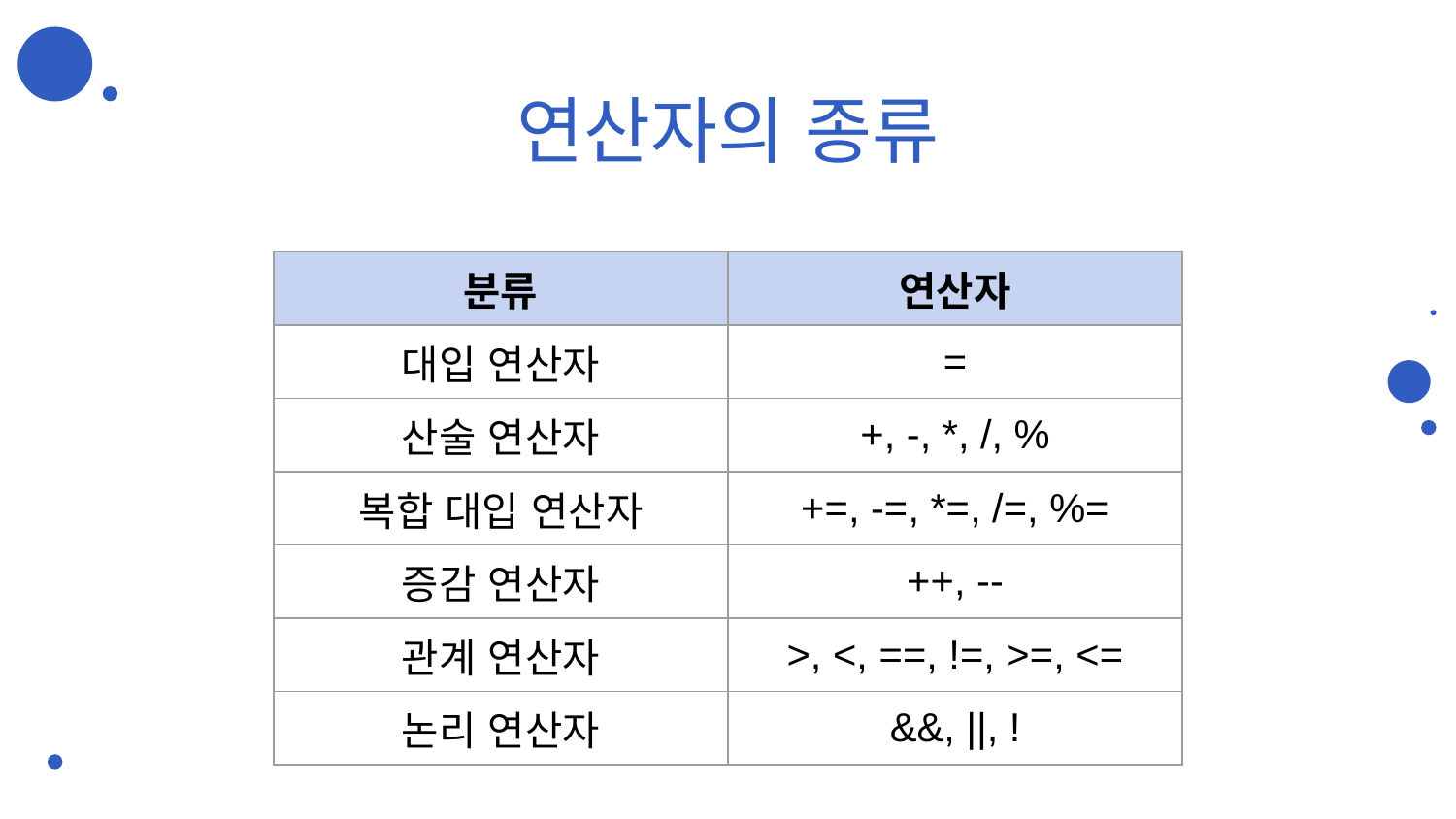

# 연산자의 종류
| 분류 | 연산자 |
| --- | --- |
| 대입 연산자 | = |
| 산술 연산자 | +, -, \*, /, % |
| 복합 대입 연산자 | +=, -=, \*=, /=, %= |
| 증감 연산자 | ++, -- |
| 관계 연산자 | >, <, ==, !=, >=, <= |
| 논리 연산자 | &&, ||, ! |